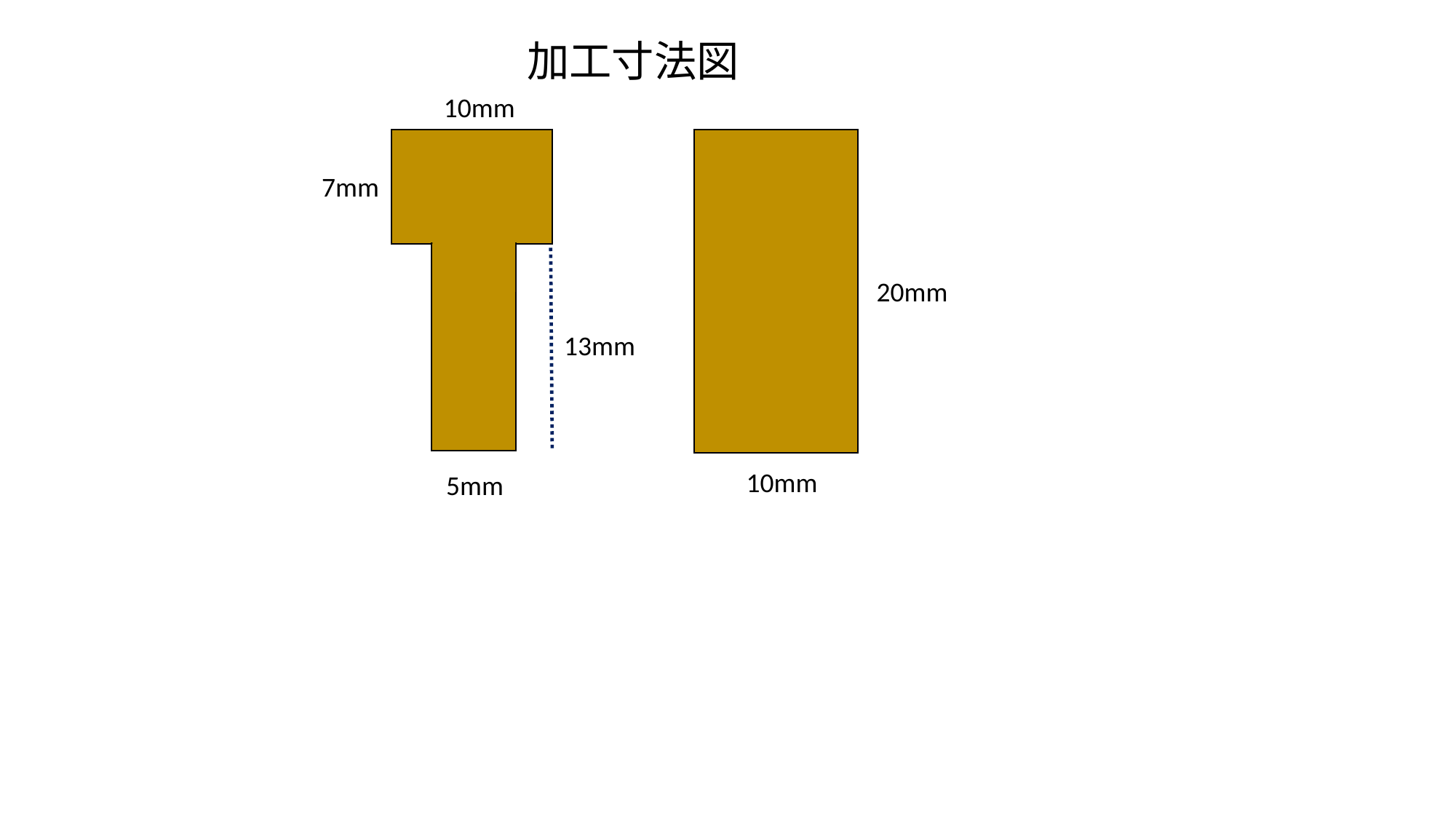

加工寸法図
10mm

7mm

20mm
13mm

10mm
5mm